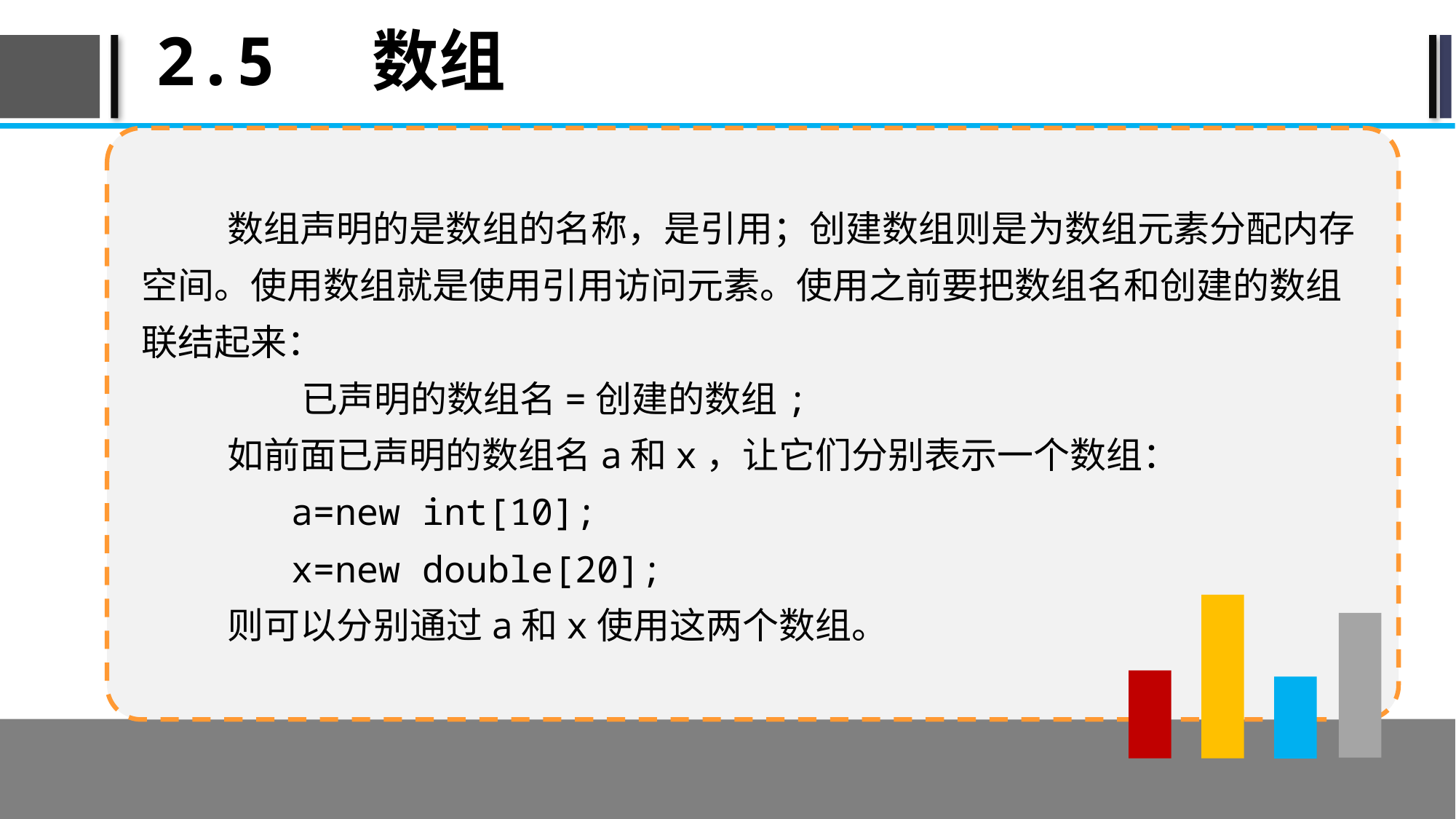

# 2.5  数组

数组声明的是数组的名称，是引用；创建数组则是为数组元素分配内存空间。使用数组就是使用引用访问元素。使用之前要把数组名和创建的数组联结起来：
已声明的数组名=创建的数组;
如前面已声明的数组名a和x，让它们分别表示一个数组：
a=new int[10];
x=new double[20];
则可以分别通过a和x使用这两个数组。